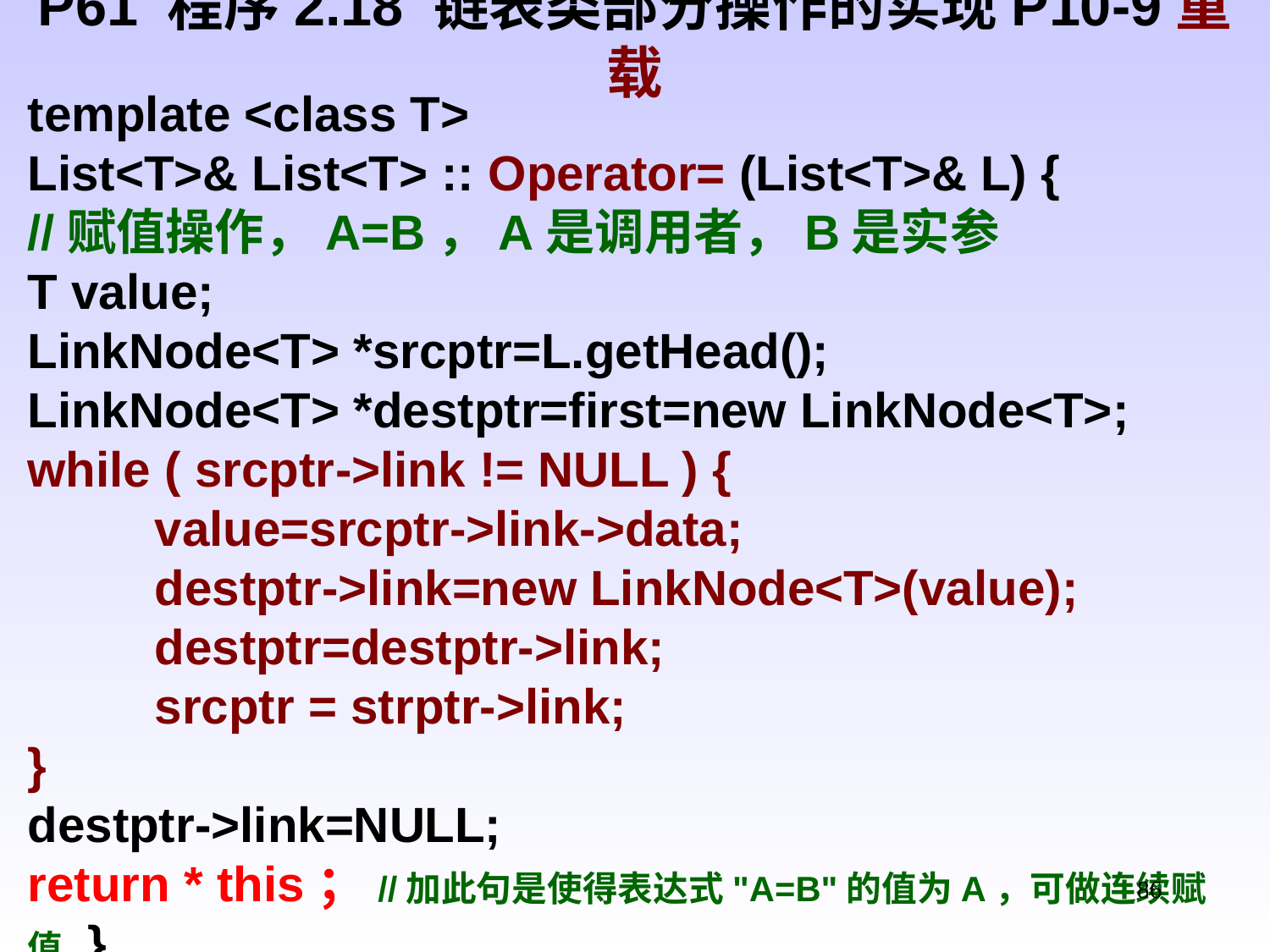

P61 程序2.18 链表类部分操作的实现P10-9重载
template <class T>
List<T>& List<T> :: Operator= (List<T>& L) {
//赋值操作，A=B，A是调用者，B是实参
T value;
LinkNode<T> *srcptr=L.getHead();
LinkNode<T> *destptr=first=new LinkNode<T>;
while ( srcptr->link != NULL ) {
 	value=srcptr->link->data;
	destptr->link=new LinkNode<T>(value);
	destptr=destptr->link;
	srcptr = strptr->link;
}
destptr->link=NULL;
return * this；//加此句是使得表达式"A=B"的值为A，可做连续赋值  }
86